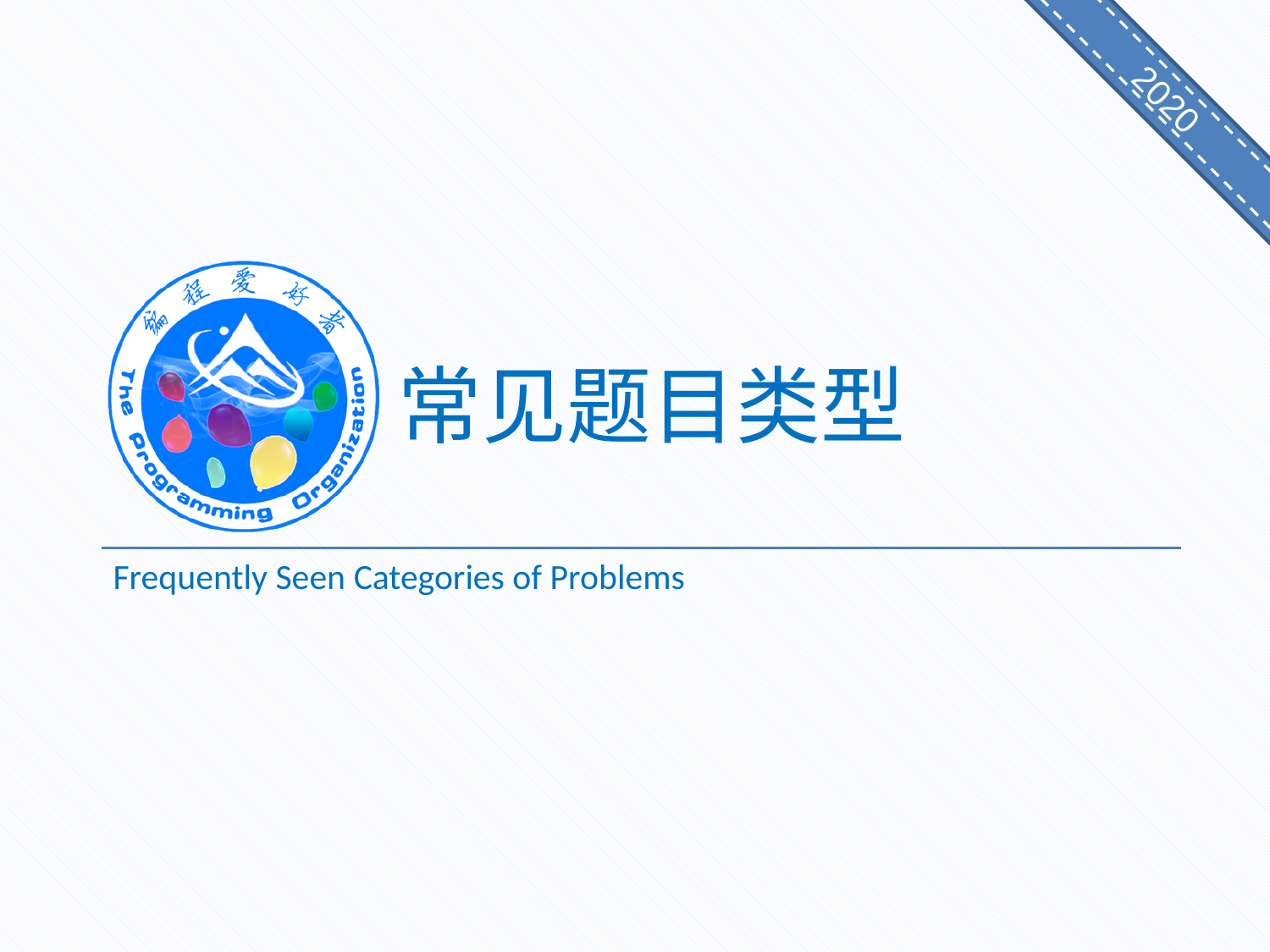

# 常见题目类型
Frequently Seen Categories of Problems